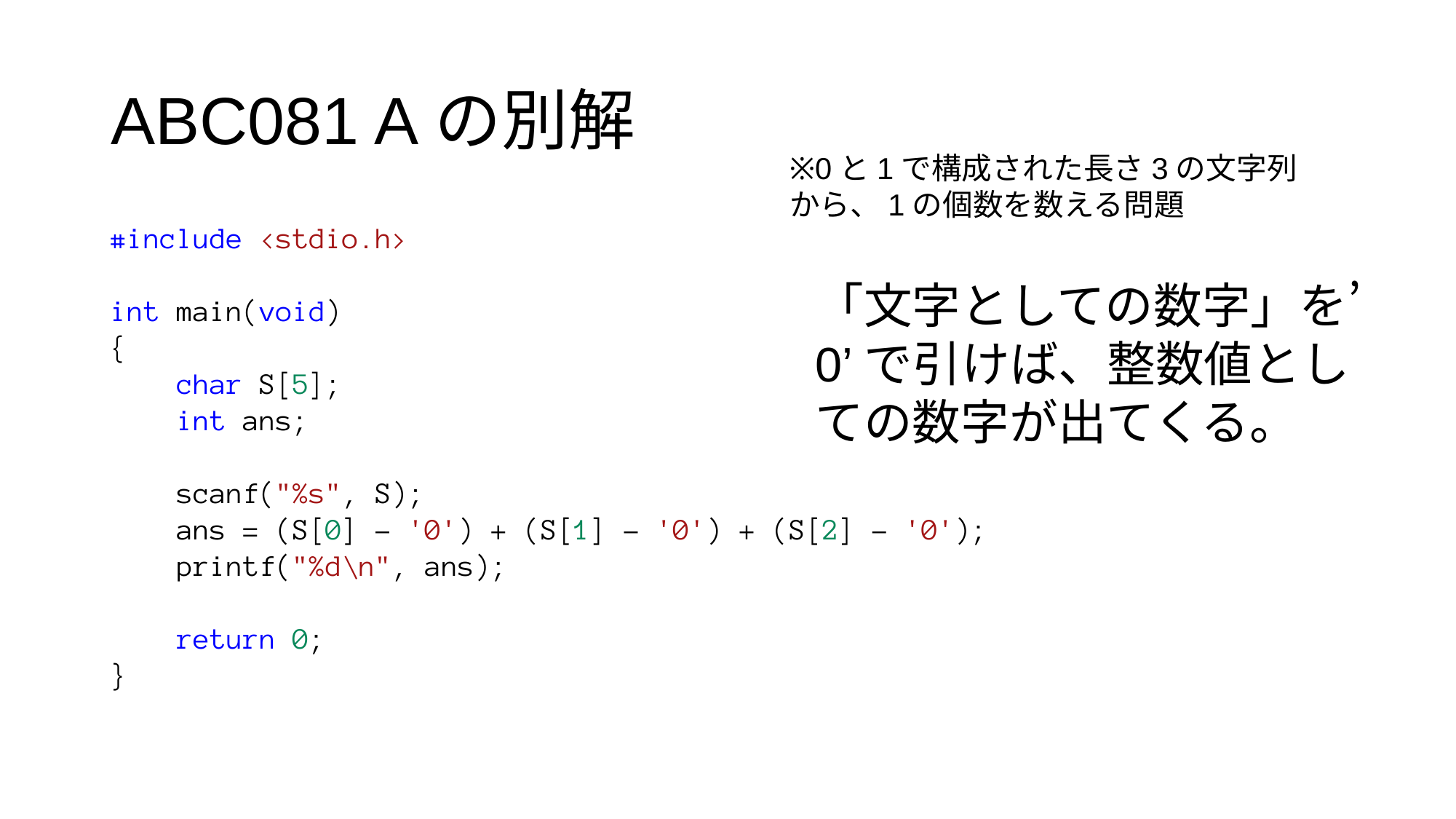

# ABC081 Aの別解
※0と1で構成された長さ3の文字列から、1の個数を数える問題
#include <stdio.h>

int main(void)
{
    char S[5];
    int ans;

    scanf("%s", S);
    ans = (S[0] - '0') + (S[1] - '0') + (S[2] - '0');
    printf("%d\n", ans);

    return 0;
}
「文字としての数字」を’0’で引けば、整数値としての数字が出てくる。